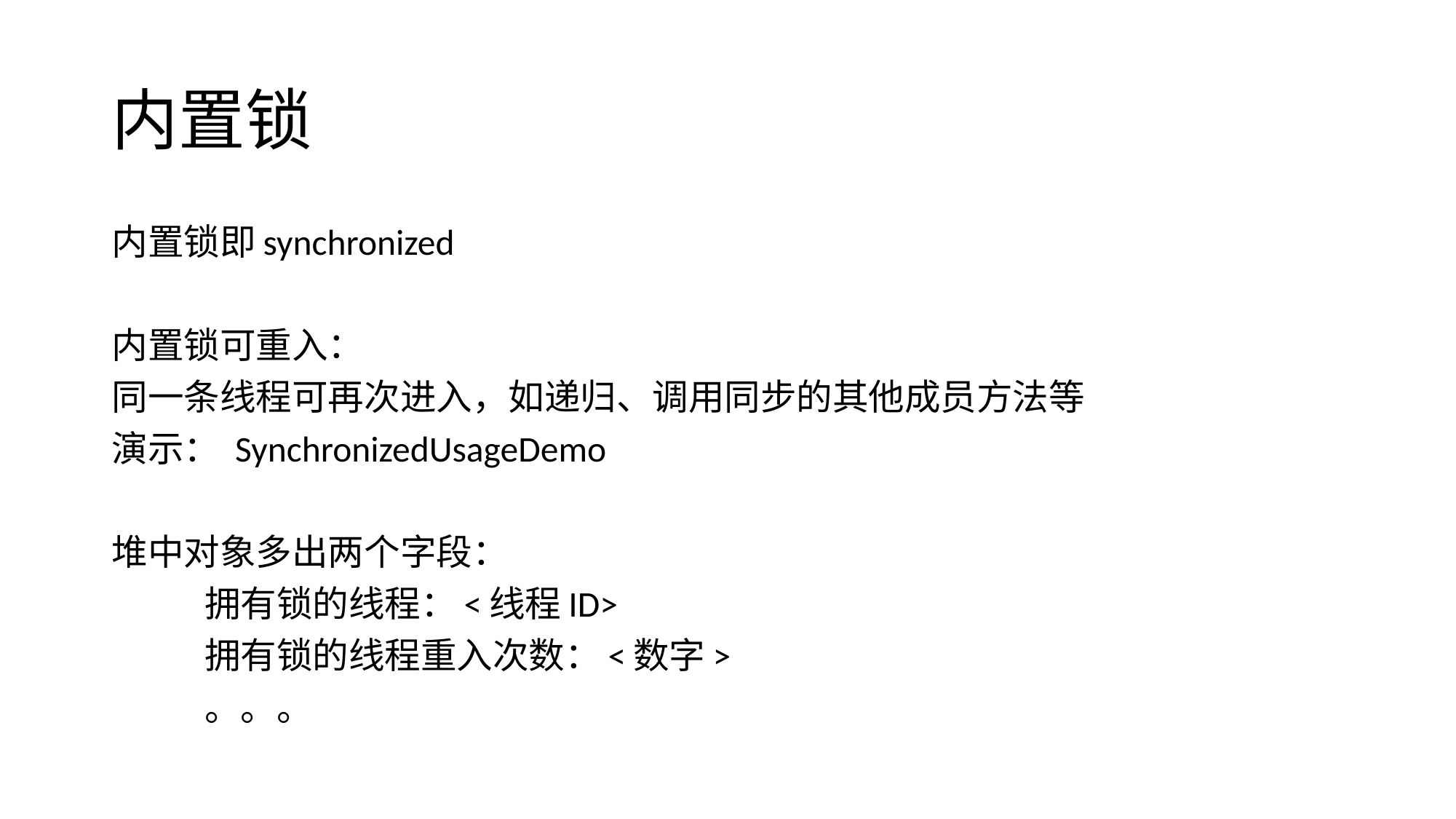

# 内置锁
内置锁即synchronized

内置锁可重入：
同一条线程可再次进入，如递归、调用同步的其他成员方法等
演示： SynchronizedUsageDemo

堆中对象多出两个字段：
	拥有锁的线程：<线程ID>
	拥有锁的线程重入次数：<数字>
	。。。